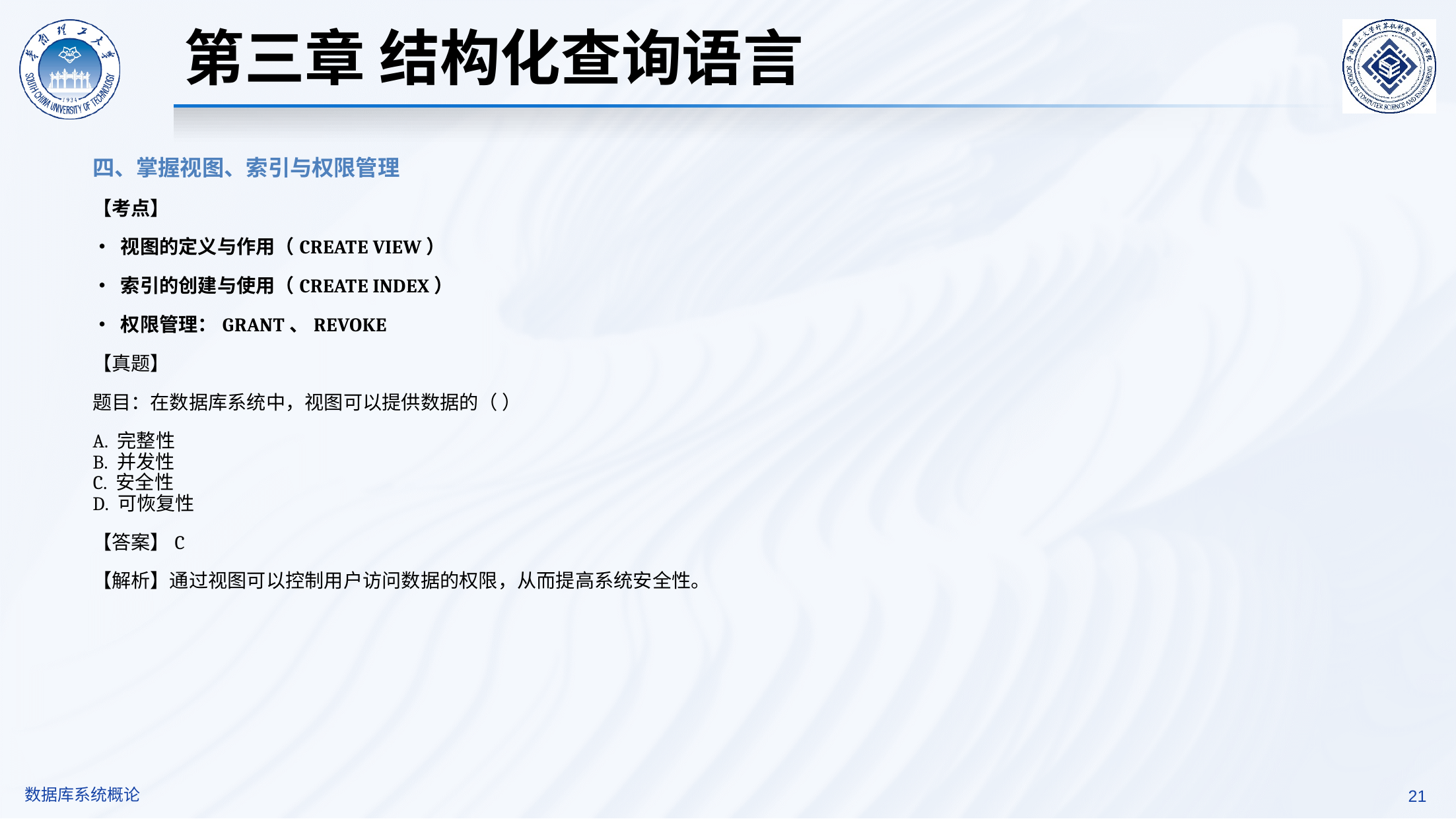

第三章 结构化查询语言

四、掌握视图、索引与权限管理
【考点】
• 视图的定义与作用（CREATE VIEW）
• 索引的创建与使用（CREATE INDEX）
• 权限管理：GRANT、REVOKE
【真题】
题目：在数据库系统中，视图可以提供数据的（ ）
A. 完整性
B. 并发性
C. 安全性
D. 可恢复性
【答案】C
【解析】通过视图可以控制用户访问数据的权限，从而提高系统安全性。